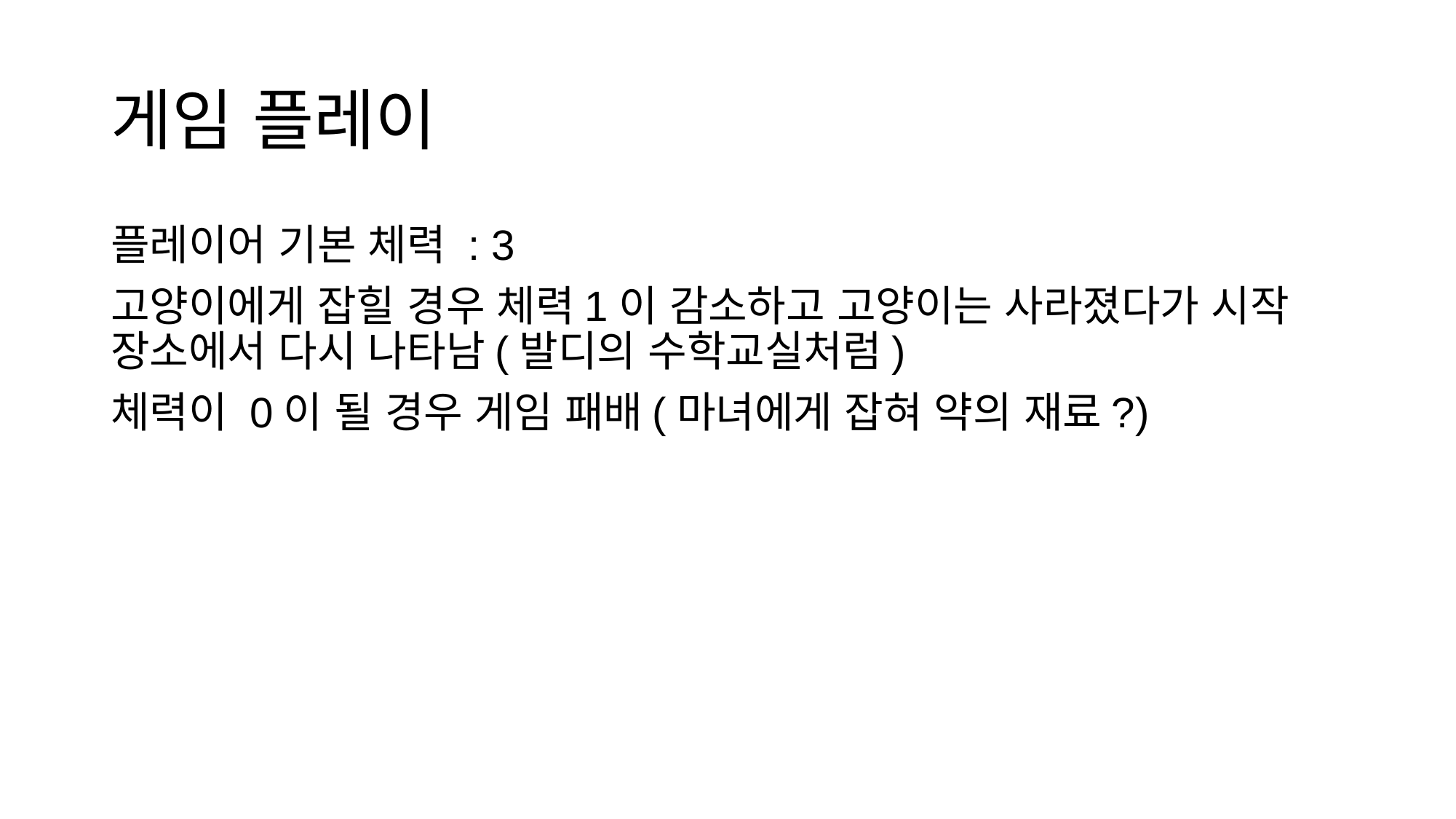

# 게임 플레이
플레이어 기본 체력 : 3
고양이에게 잡힐 경우 체력1이 감소하고 고양이는 사라졌다가 시작 장소에서 다시 나타남(발디의 수학교실처럼)
체력이 0이 될 경우 게임 패배(마녀에게 잡혀 약의 재료?)